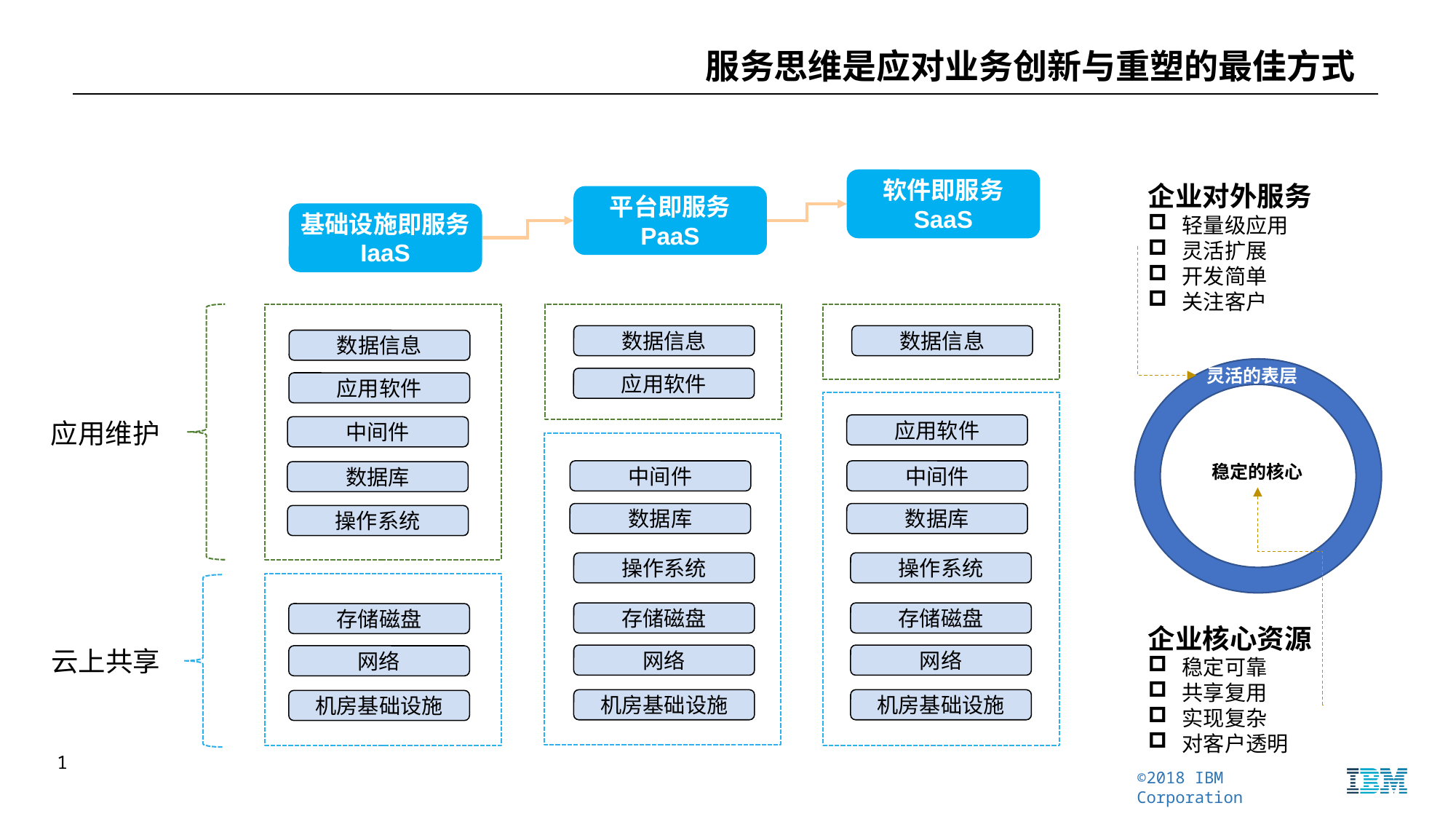

服务思维是应对业务创新与重塑的最佳方式
软件即服务
SaaS
企业对外服务
轻量级应用
灵活扩展
开发简单
关注客户
平台即服务
PaaS
基础设施即服务
IaaS

数据信息
数据信息
数据信息

灵活的表层
应用软件
应用软件

应用维护
应用软件
中间件

稳定的核心
中间件
中间件
数据库
数据库
数据库
操作系统
操作系统
操作系统

存储磁盘
存储磁盘
存储磁盘
企业核心资源
稳定可靠
共享复用
实现复杂
对客户透明

云上共享
网络
网络
网络
机房基础设施
机房基础设施
机房基础设施
1